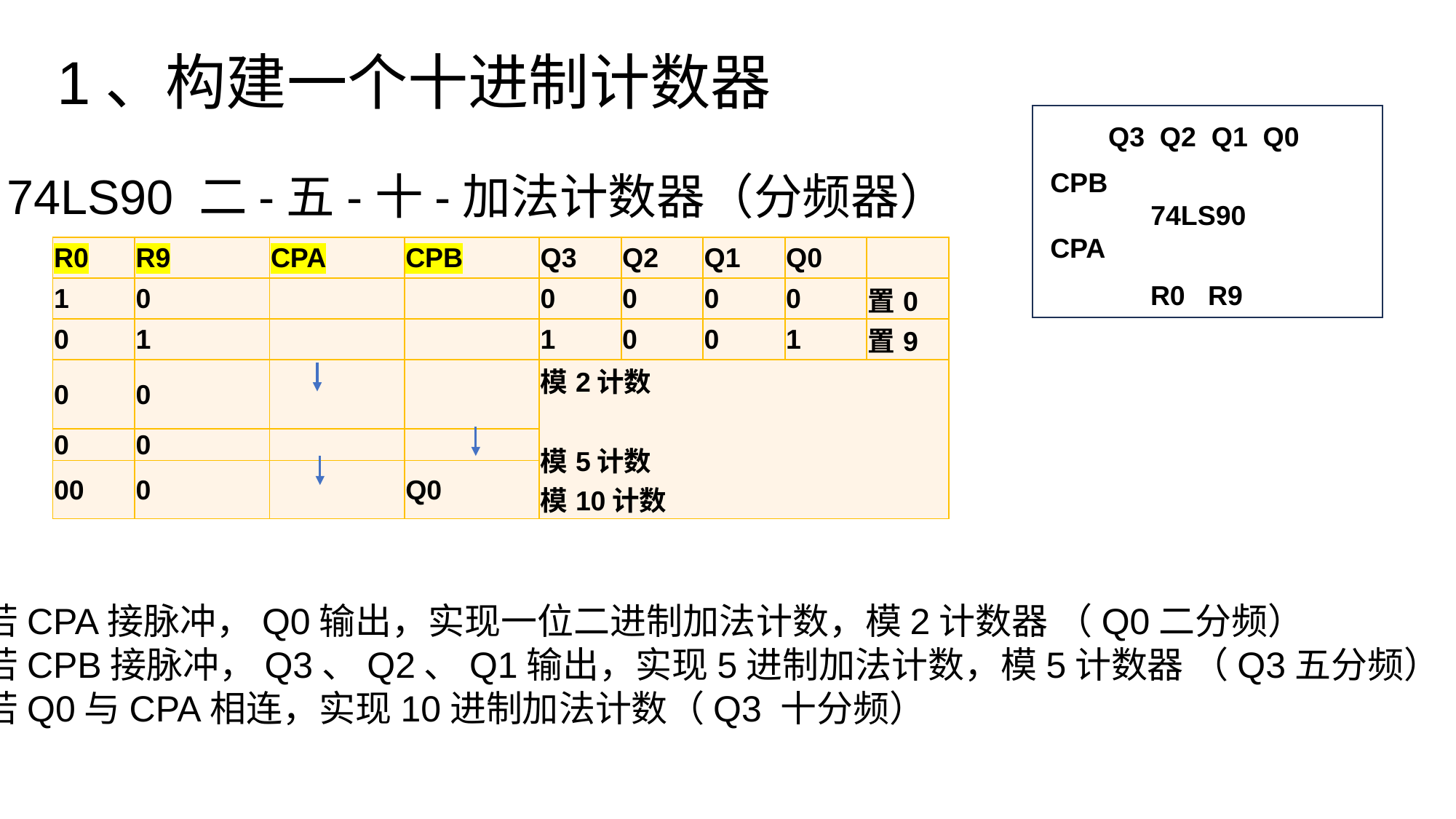

1、构建一个十进制计数器

Q3  Q2  Q1  Q0
CPB

CPA
74LS90
R0   R9
74LS90 二-五-十-加法计数器（分频器）
| R0 | R9 | CPA | CPB | Q3 | Q2 | Q1 | Q0 |  |
| --- | --- | --- | --- | --- | --- | --- | --- | --- |
| 1 | 0 |  |  | 0 | 0 | 0 | 0 | 置0 |
| 0 | 1 |  |  | 1 | 0 | 0 | 1 | 置9 |
| 0 | 0 |  |  | 模2计数 　 模5计数 模10计数 |  |  |  |  |
| 0 | 0 |  |  |  |  |  |  |  |
| 00 | 0 |  | Q0 |  |  |  |  |  |
若CPA接脉冲，Q0输出，实现一位二进制加法计数，模2计数器 （Q0二分频）
若CPB接脉冲，Q3、Q2、Q1输出，实现5进制加法计数，模5计数器 （Q3五分频）
若Q0与CPA相连，实现10进制加法计数（Q3 十分频）